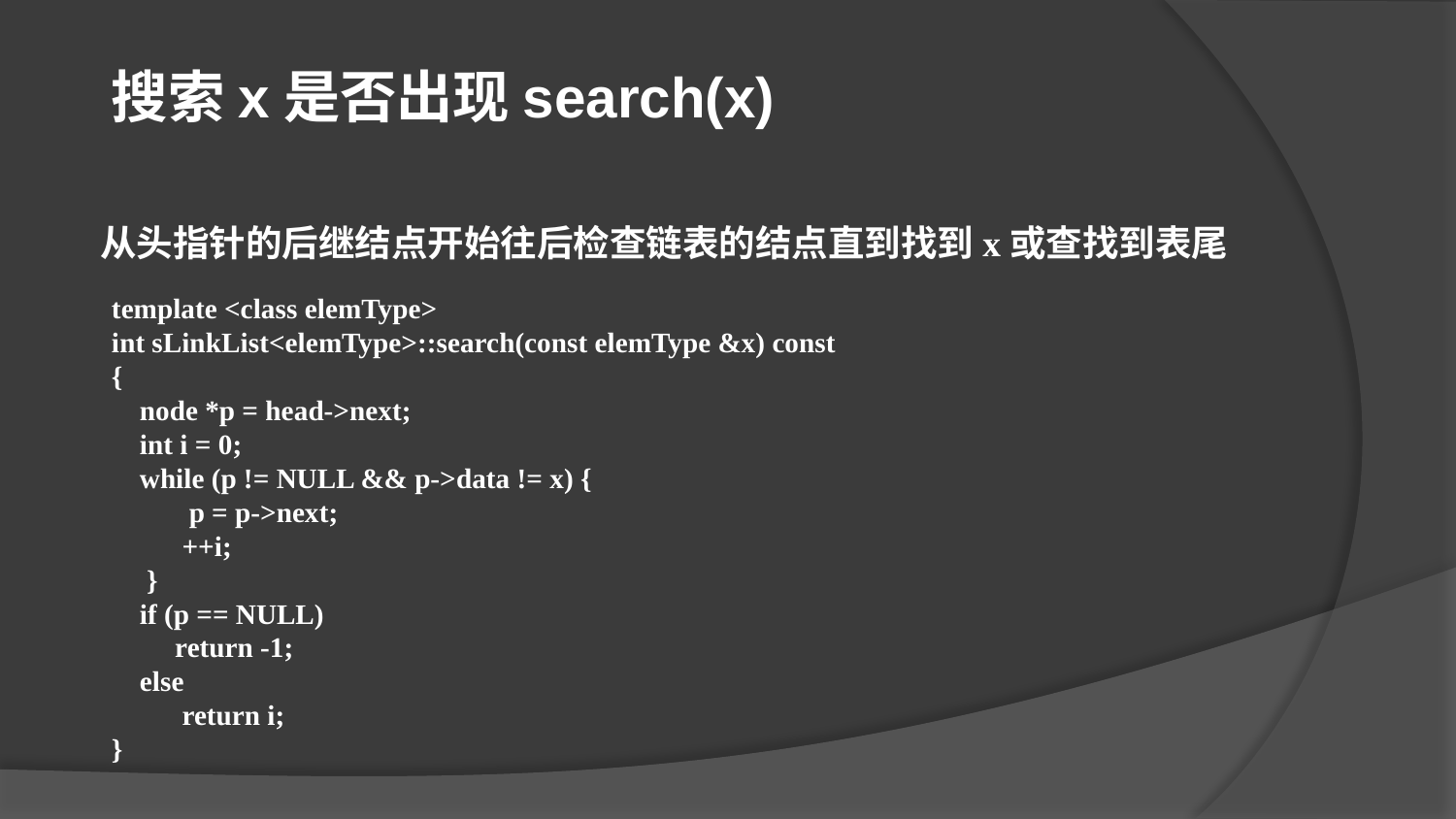

搜索x是否出现search(x)
从头指针的后继结点开始往后检查链表的结点直到找到x或查找到表尾
template <class elemType>
int sLinkList<elemType>::search(const elemType &x) const
{
    node *p = head->next;
    int i = 0;
    while (p != NULL && p->data != x) {
           p = p->next;
          ++i;
     }
    if (p == NULL)
         return -1;
    else
          return i;
}